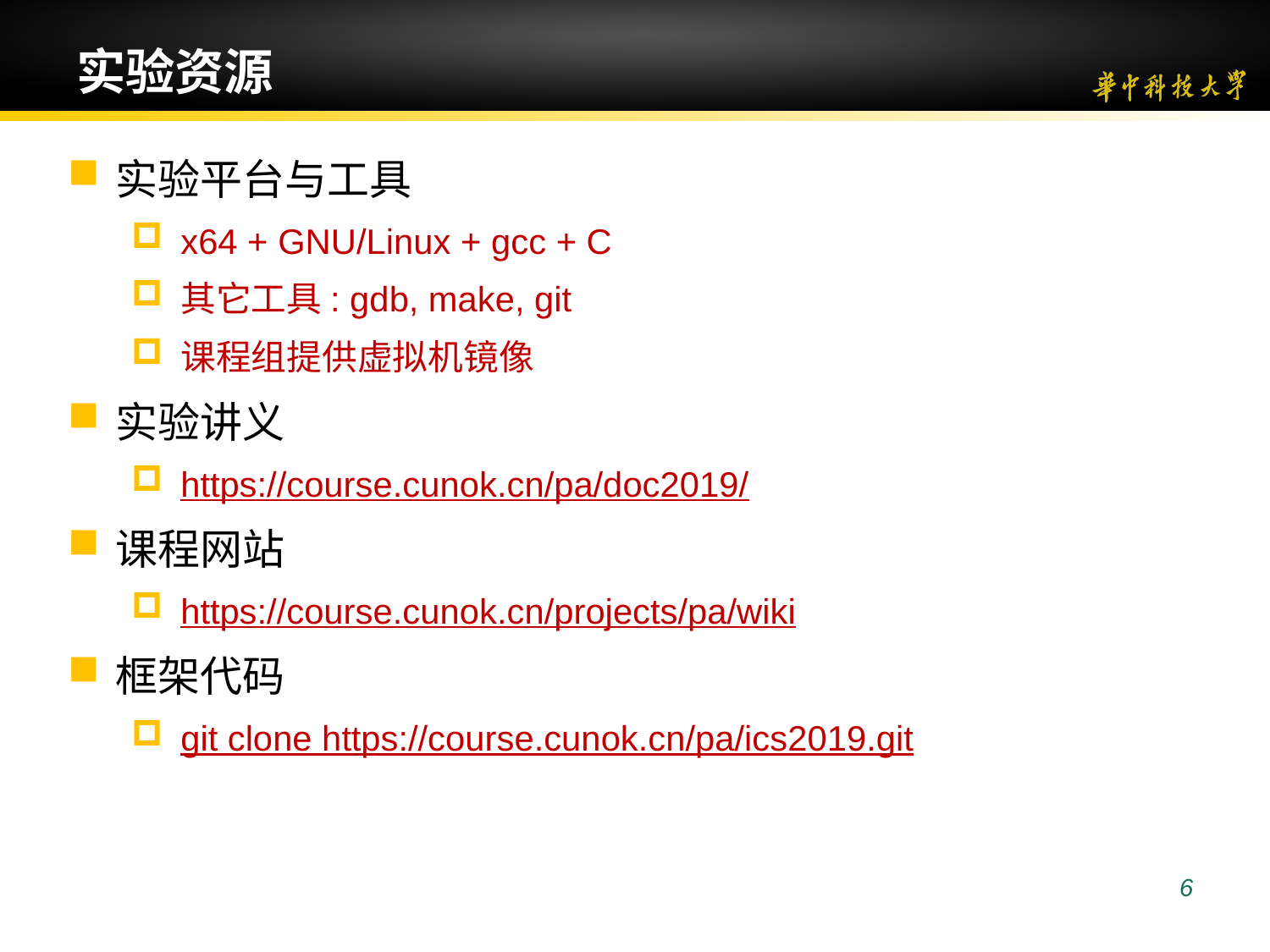

6
# 实验资源
实验平台与工具
x64 + GNU/Linux + gcc + C
其它工具: gdb, make, git
课程组提供虚拟机镜像
实验讲义
https://course.cunok.cn/pa/doc2019/
课程网站
https://course.cunok.cn/projects/pa/wiki
框架代码
git clone https://course.cunok.cn/pa/ics2019.git